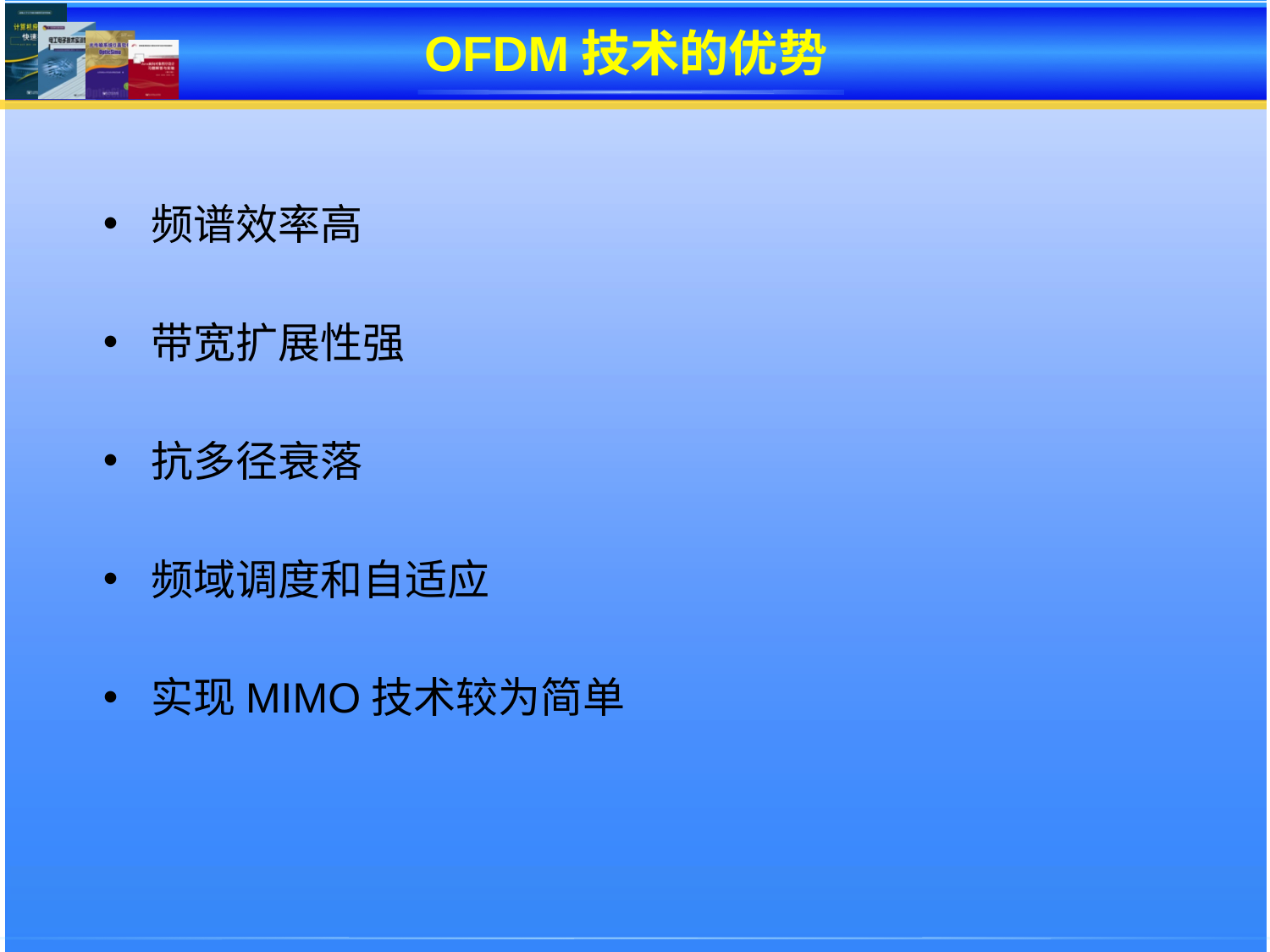

OFDM技术的优势
频谱效率高

带宽扩展性强

抗多径衰落

频域调度和自适应

实现MIMO技术较为简单